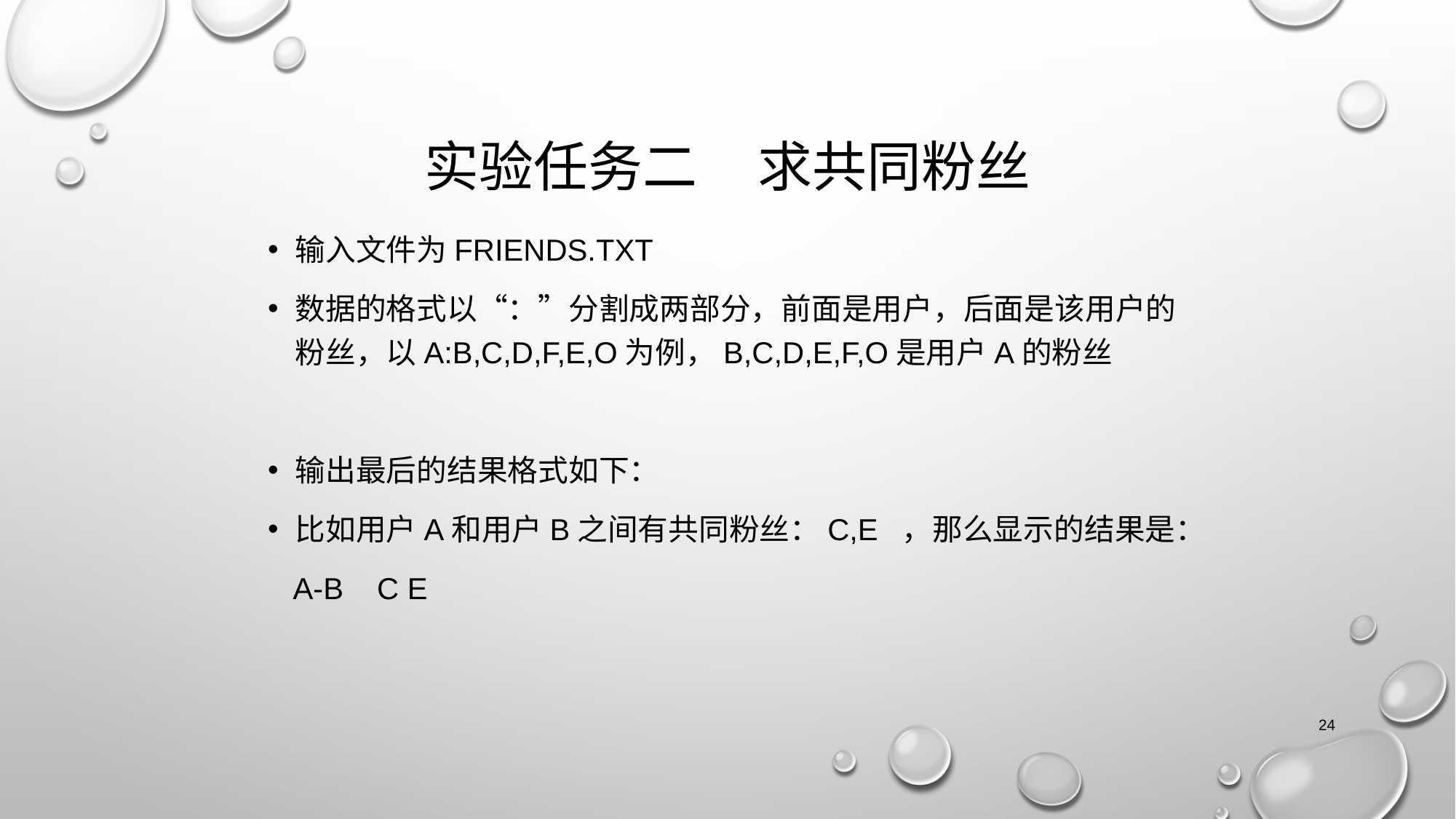

# 实验任务二     求共同粉丝
输入文件为friends.txt
数据的格式以“：”分割成两部分，前面是用户，后面是该用户的粉丝，以A:B,C,D,F,E,O为例，B,C,D,E,F,O是用户A的粉丝

输出最后的结果格式如下：
比如用户A和用户B之间有共同粉丝：C,E  ，那么显示的结果是：
   A-B	C E

24